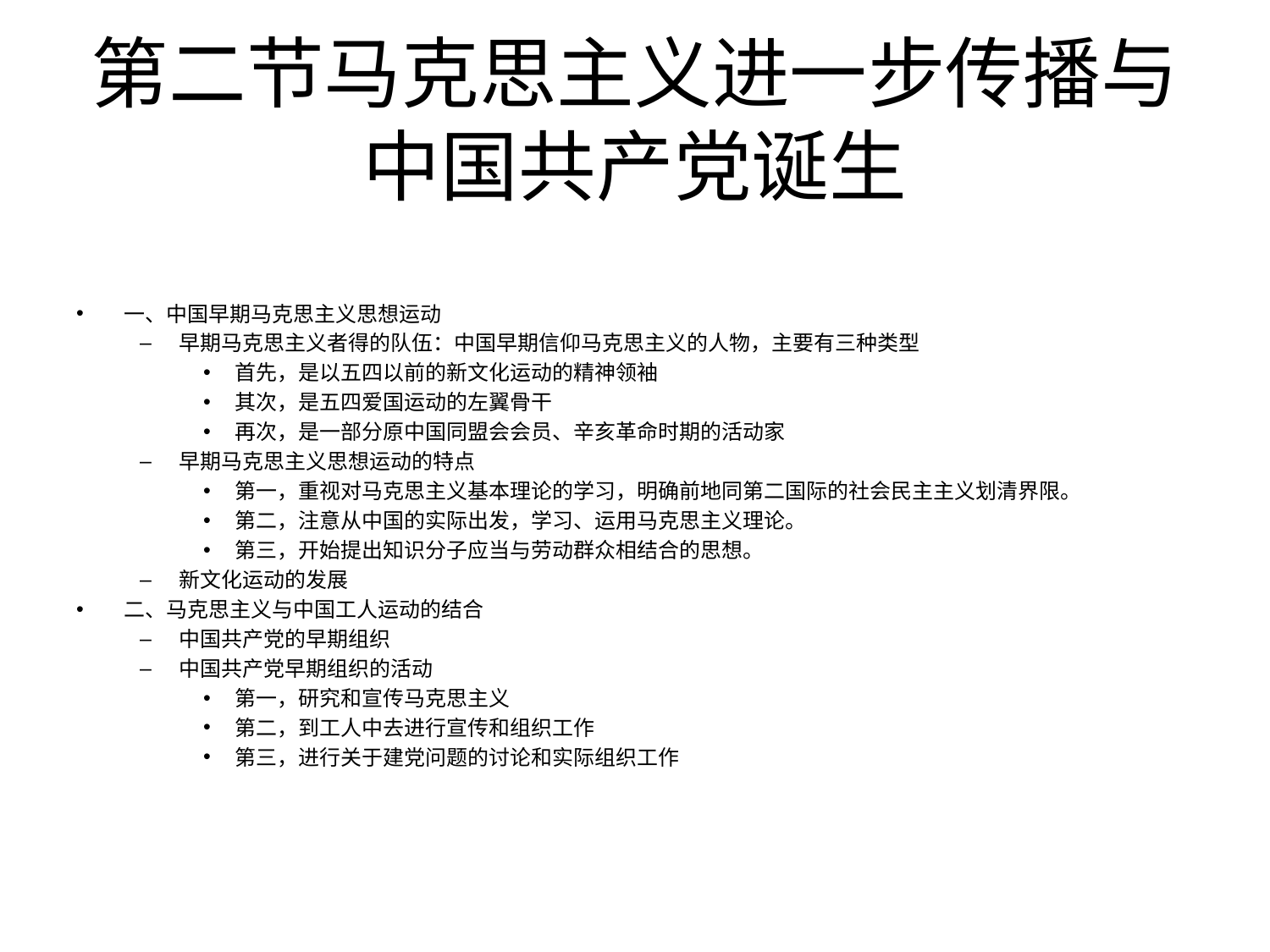

# 第二节马克思主义进一步传播与中国共产党诞生

一、中国早期马克思主义思想运动
早期马克思主义者得的队伍：中国早期信仰马克思主义的人物，主要有三种类型
首先，是以五四以前的新文化运动的精神领袖
其次，是五四爱国运动的左翼骨干
再次，是一部分原中国同盟会会员、辛亥革命时期的活动家
早期马克思主义思想运动的特点
第一，重视对马克思主义基本理论的学习，明确前地同第二国际的社会民主主义划清界限。
第二，注意从中国的实际出发，学习、运用马克思主义理论。
第三，开始提出知识分子应当与劳动群众相结合的思想。
新文化运动的发展
二、马克思主义与中国工人运动的结合
中国共产党的早期组织
中国共产党早期组织的活动
第一，研究和宣传马克思主义
第二，到工人中去进行宣传和组织工作
第三，进行关于建党问题的讨论和实际组织工作